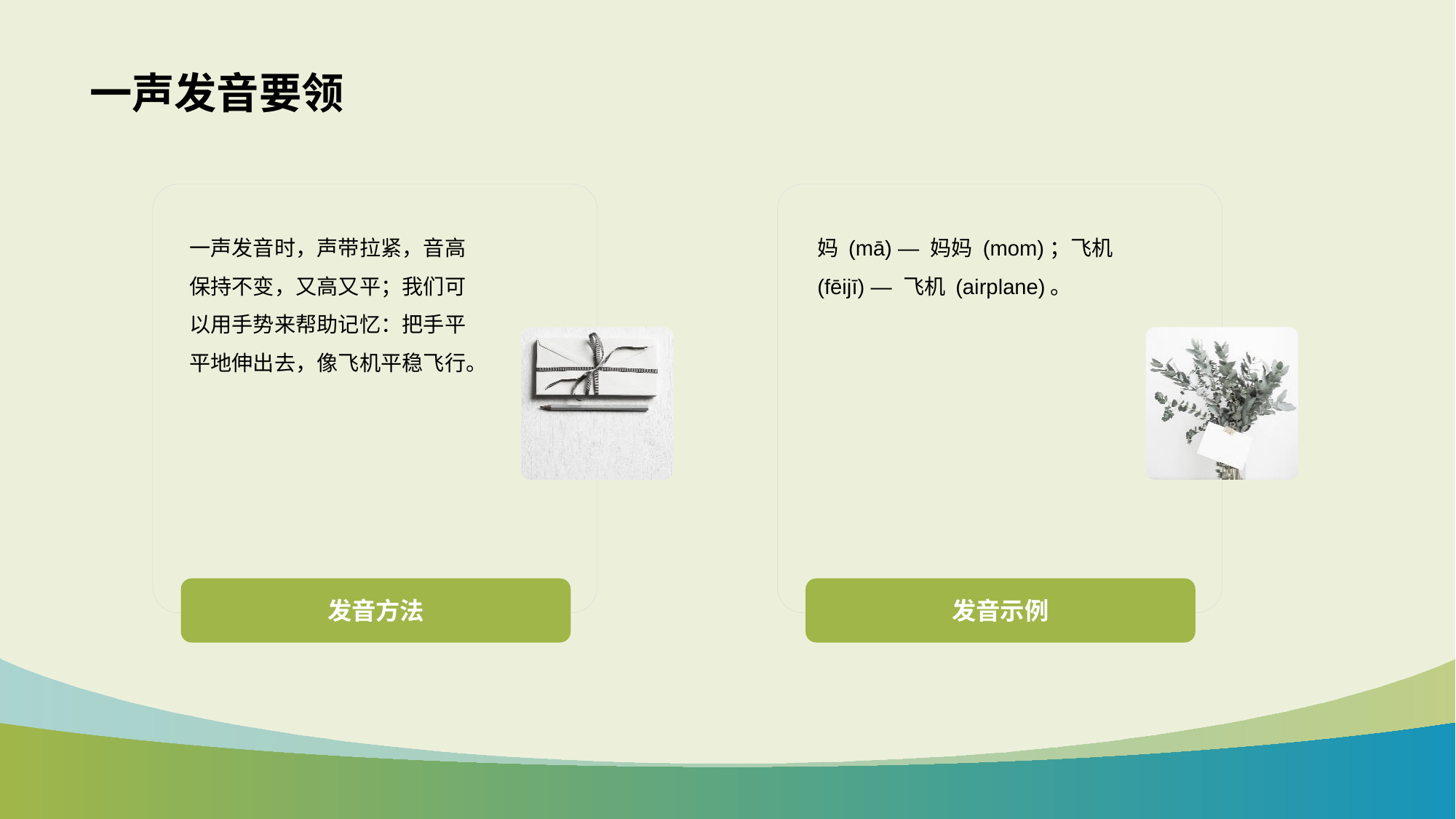

# 一声发音要领

一声发音时，声带拉紧，音高保持不变，又高又平；我们可以用手势来帮助记忆：把手平平地伸出去，像飞机平稳飞行。
妈 (mā) — 妈妈 (mom)；飞机 (fēijī) — 飞机 (airplane)。

发音方法
发音示例